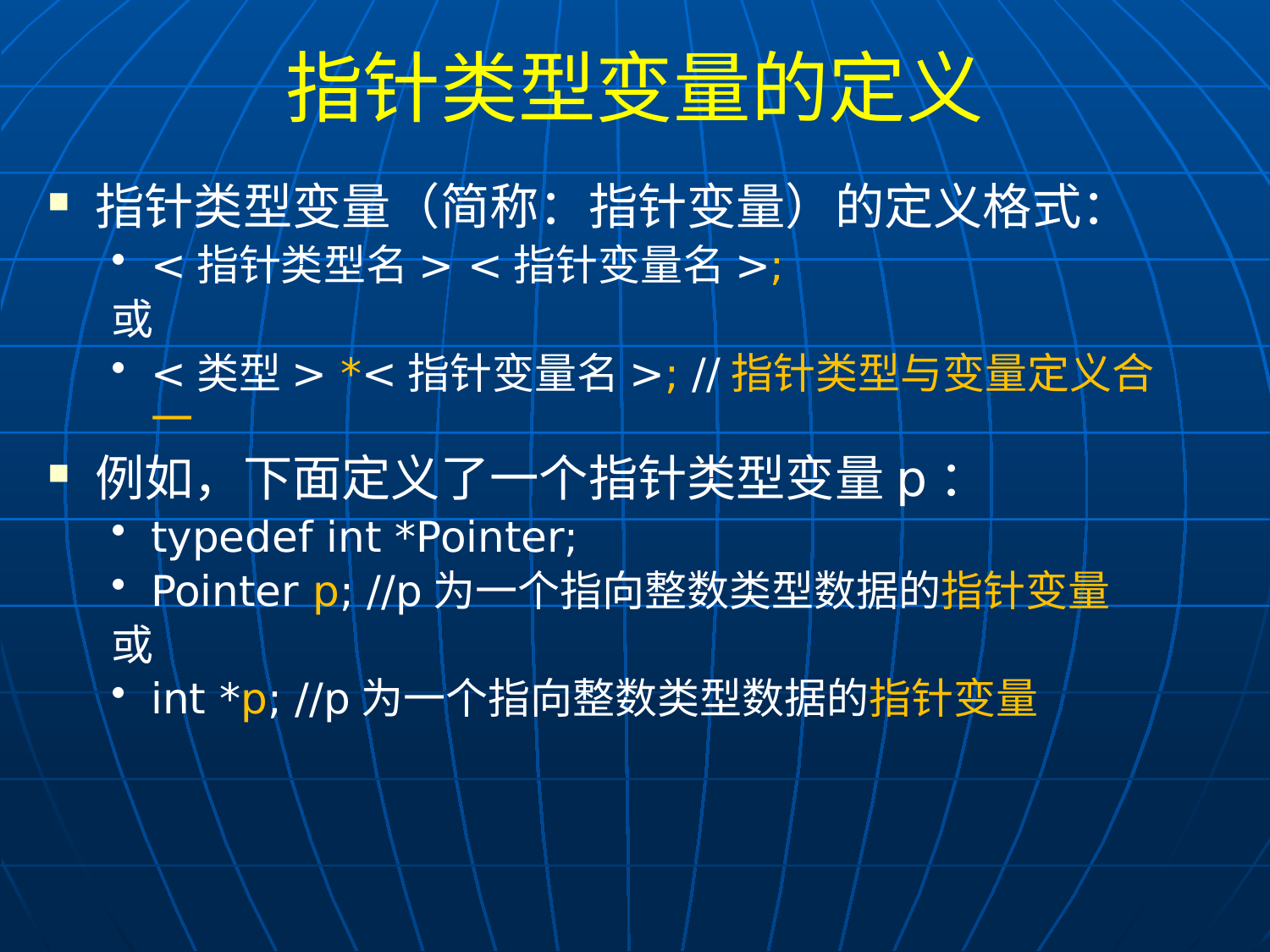

# 指针类型变量的定义
指针类型变量（简称：指针变量）的定义格式：
<指针类型名> <指针变量名>;
或
<类型> *<指针变量名>; //指针类型与变量定义合一
例如，下面定义了一个指针类型变量p：
typedef int *Pointer;
Pointer p; //p为一个指向整数类型数据的指针变量
或
int *p; //p为一个指向整数类型数据的指针变量